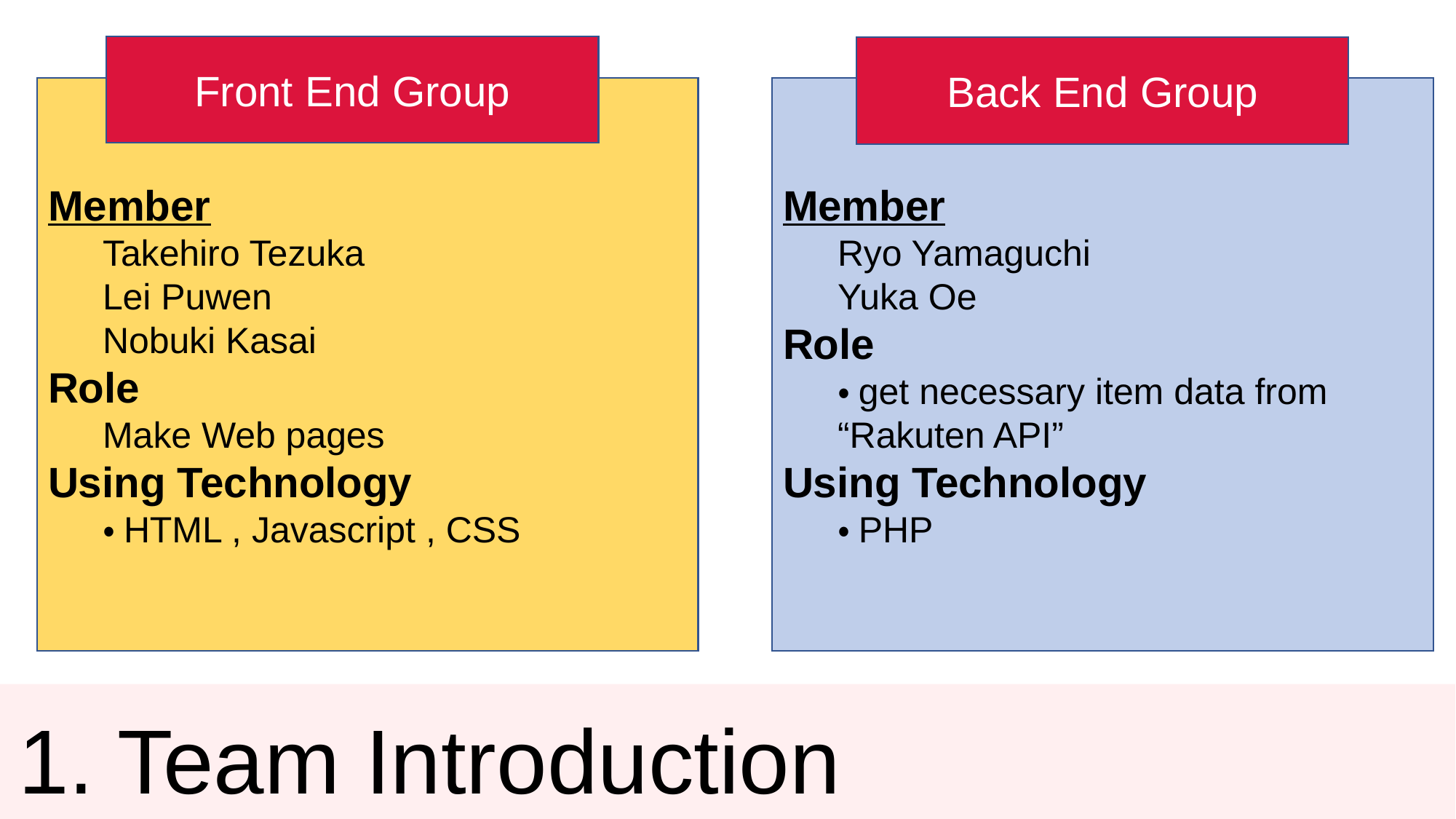

Front End Group
Back End Group
Member
Takehiro Tezuka
Lei Puwen
Nobuki Kasai
Role
Make Web pages
Using Technology
・HTML , Javascript , CSS
Member
Ryo Yamaguchi
Yuka Oe
Role
・get necessary item data from “Rakuten API”
Using Technology
・PHP
# 1. Team Introduction